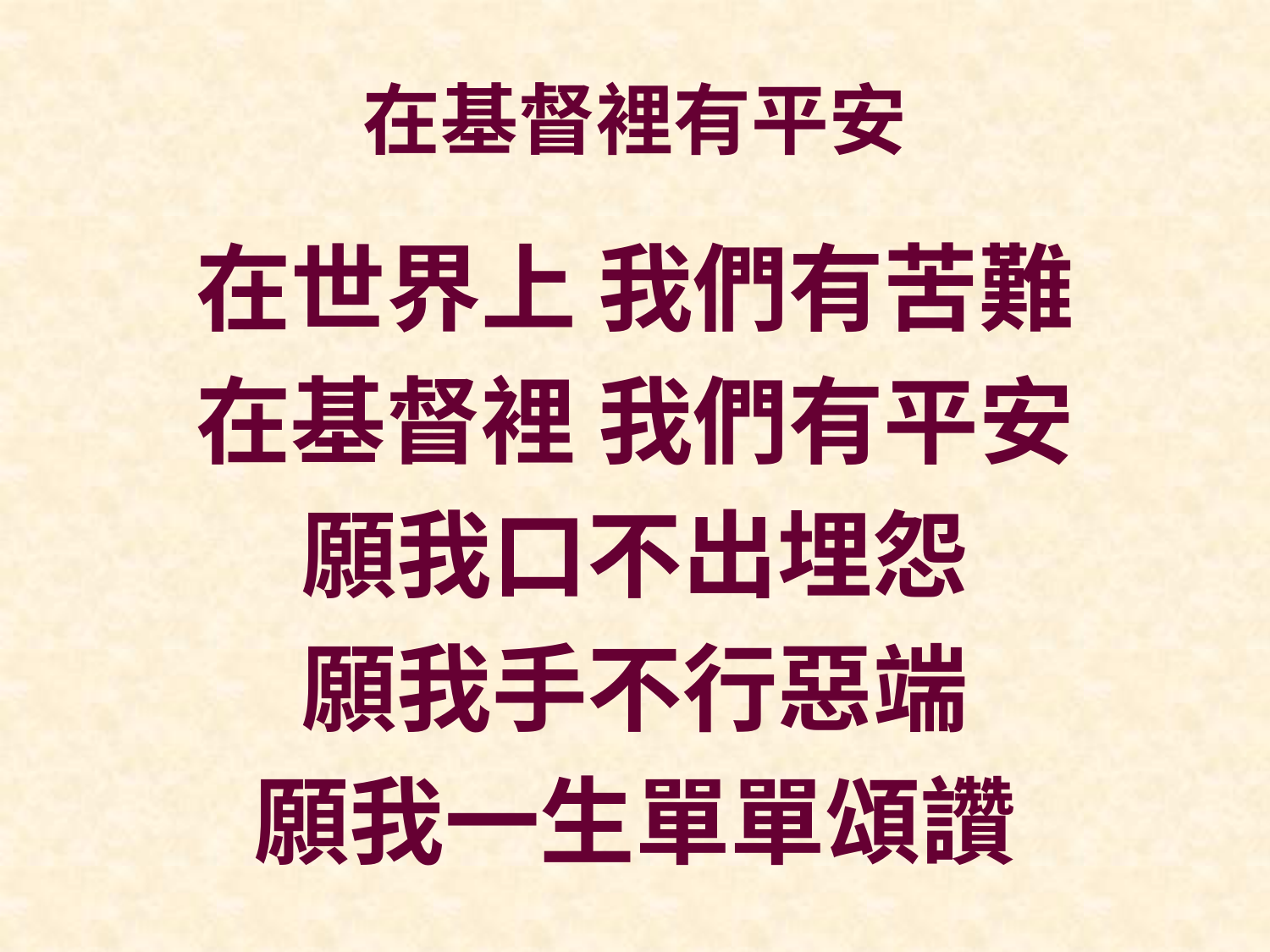

# 在基督裡有平安
在世界上 我們有苦難
在基督裡 我們有平安
願我口不出埋怨
願我手不行惡端
願我一生單單頌讚